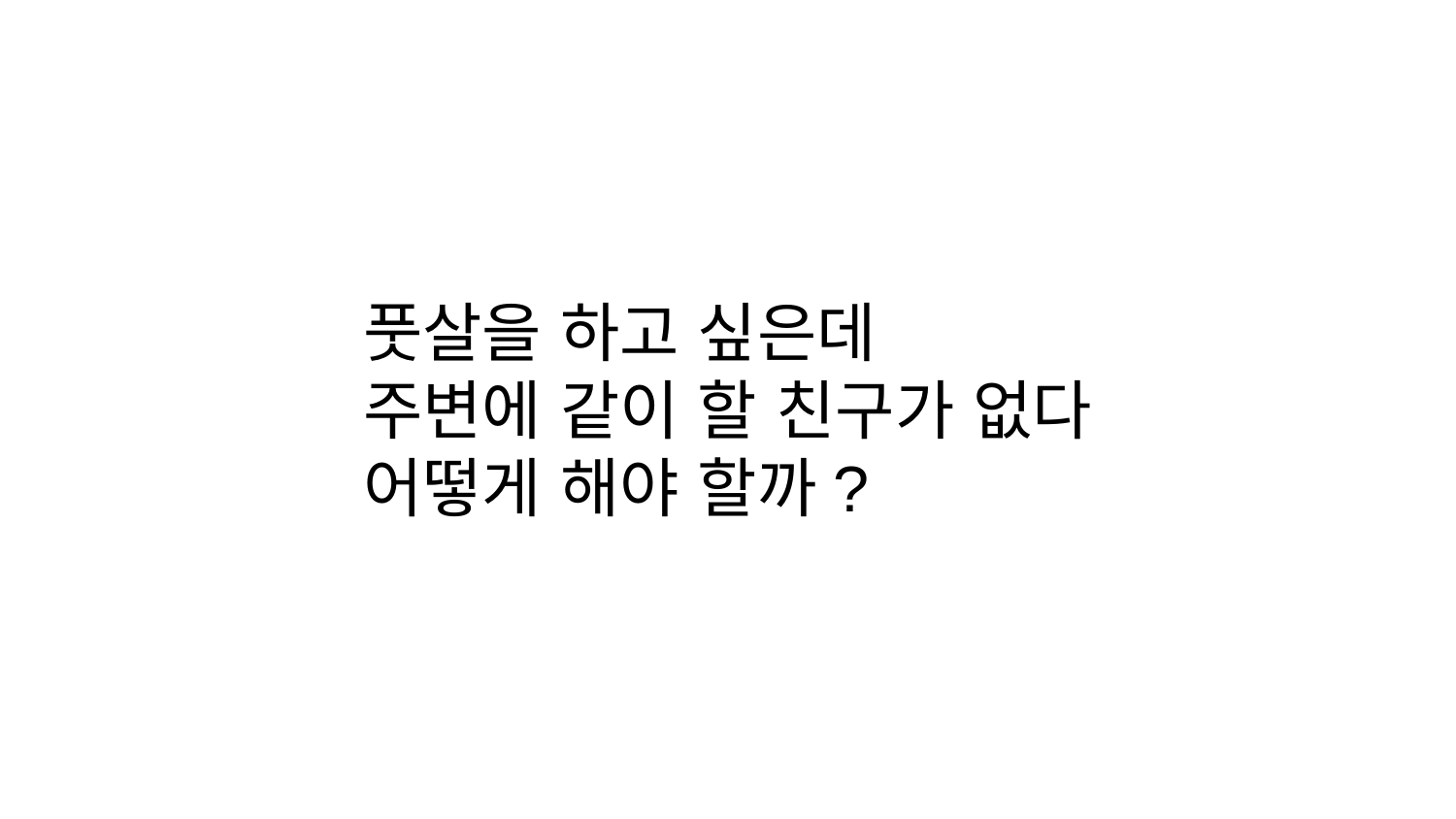

풋살을 하고 싶은데
주변에 같이 할 친구가 없다
어떻게 해야 할까?